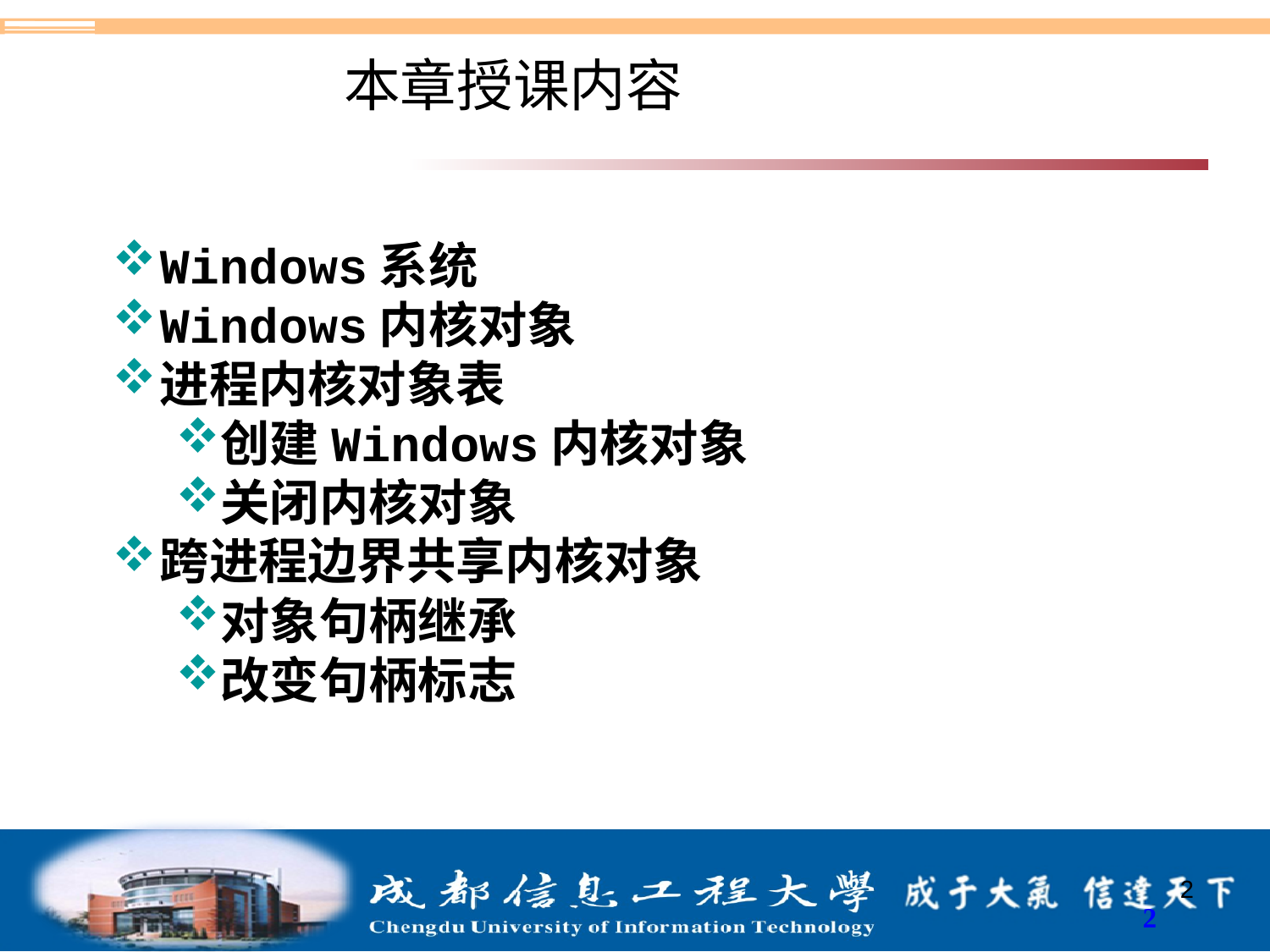

本章授课内容
Windows系统
Windows内核对象
进程内核对象表
创建Windows内核对象
关闭内核对象
跨进程边界共享内核对象
对象句柄继承
改变句柄标志